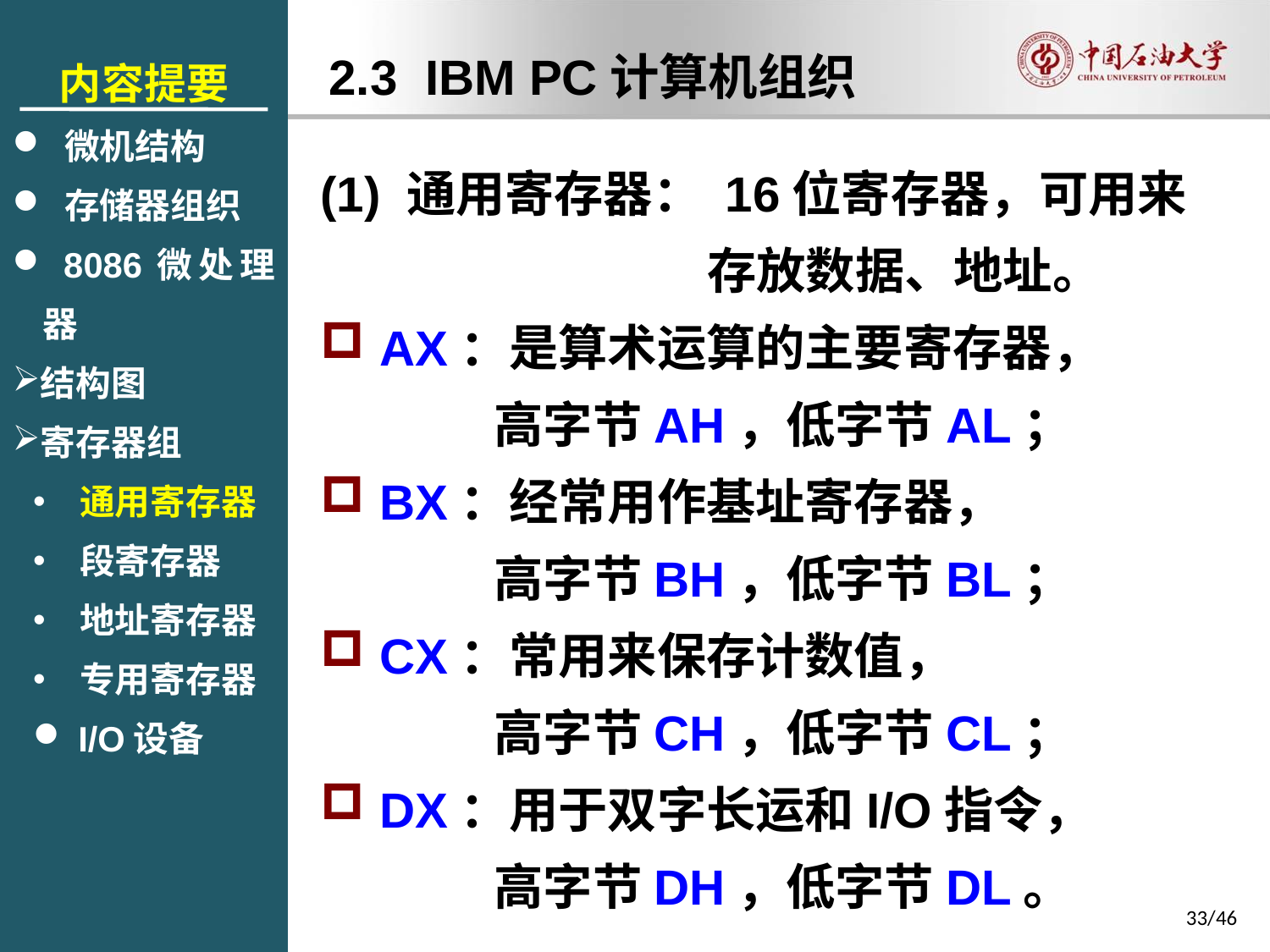

内容提要
 微机结构
 存储器组织
 8086微处理器
结构图
寄存器组
 通用寄存器
 段寄存器
 地址寄存器
 专用寄存器
 I/O设备
2.3  IBM PC计算机组织
(1) 通用寄存器： 16位寄存器，可用来存放数据、地址。
 AX：是算术运算的主要寄存器，
高字节AH，低字节AL；
 BX：经常用作基址寄存器，
高字节BH，低字节BL；
 CX：常用来保存计数值，
高字节CH，低字节CL；
 DX：用于双字长运和I/O指令，
高字节DH，低字节DL。
33/46